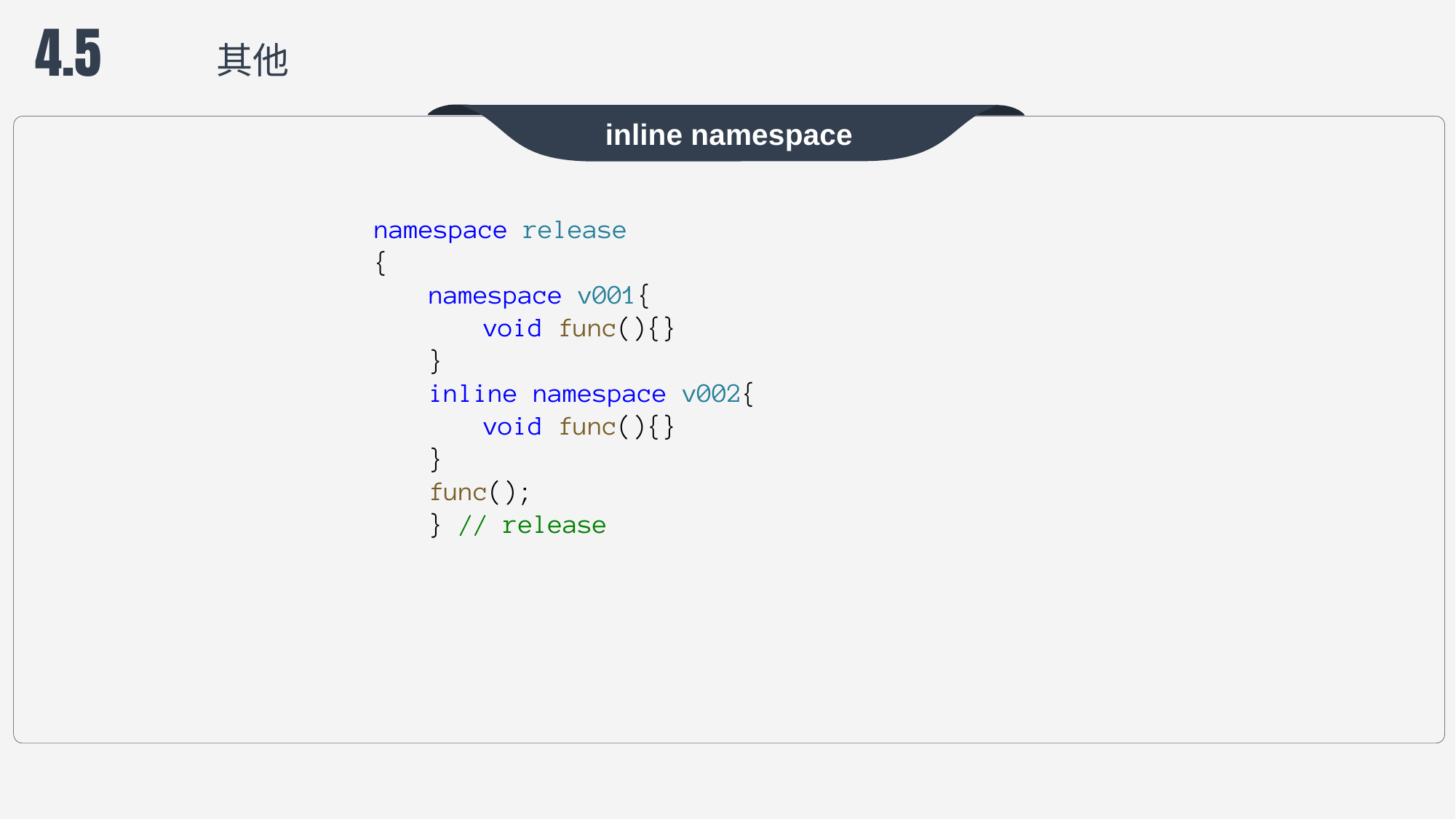

4.5
其他

inline namespace

namespace release
{
namespace v001{
void func(){}
}
inline namespace v002{
void func(){}
}
func();
} // release